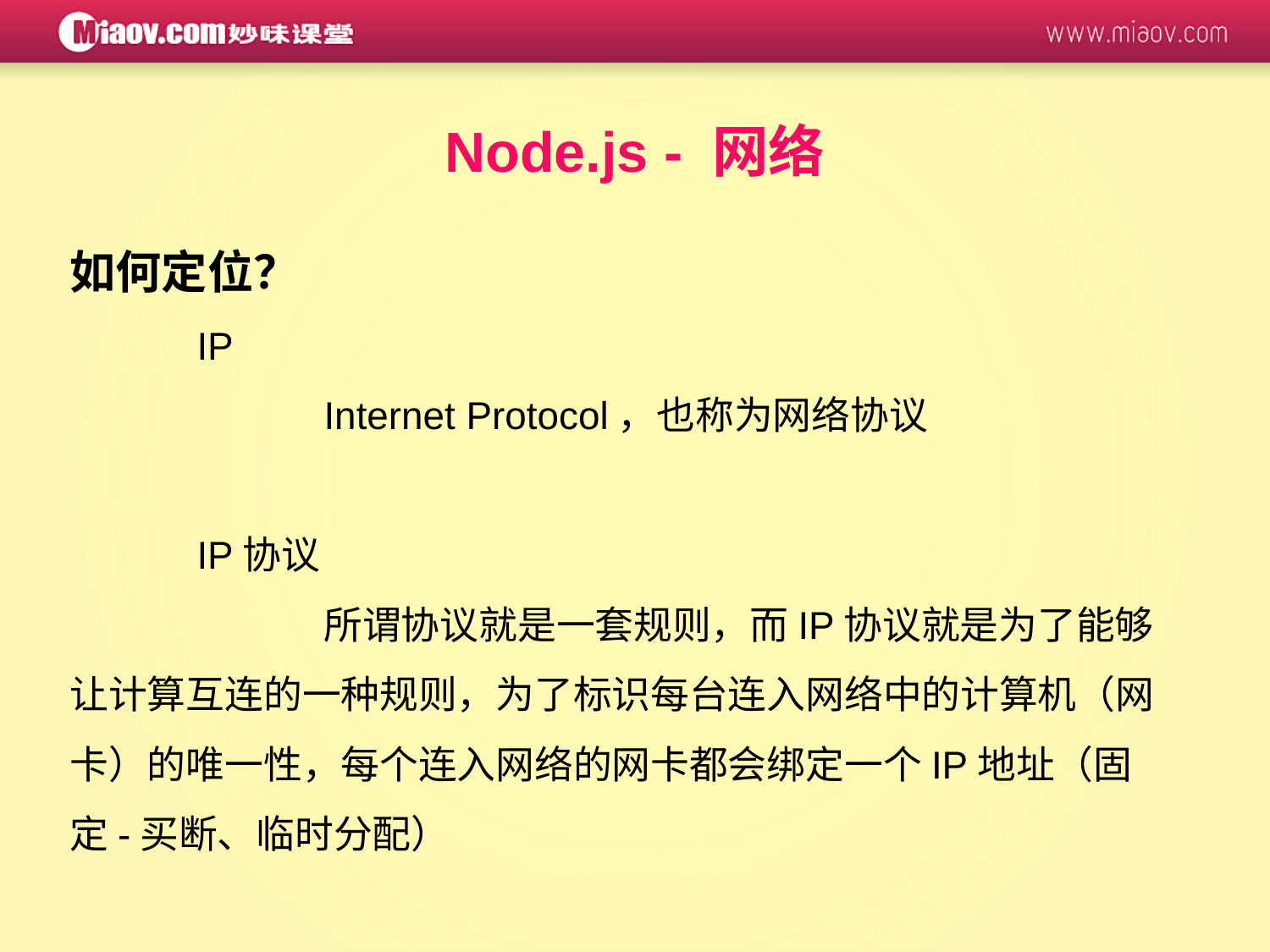

Node.js - 网络
如何定位？
	IP
		Internet Protocol，也称为网络协议

	IP协议
		所谓协议就是一套规则，而IP协议就是为了能够让计算互连的一种规则，为了标识每台连入网络中的计算机（网卡）的唯一性，每个连入网络的网卡都会绑定一个IP地址（固定-买断、临时分配）